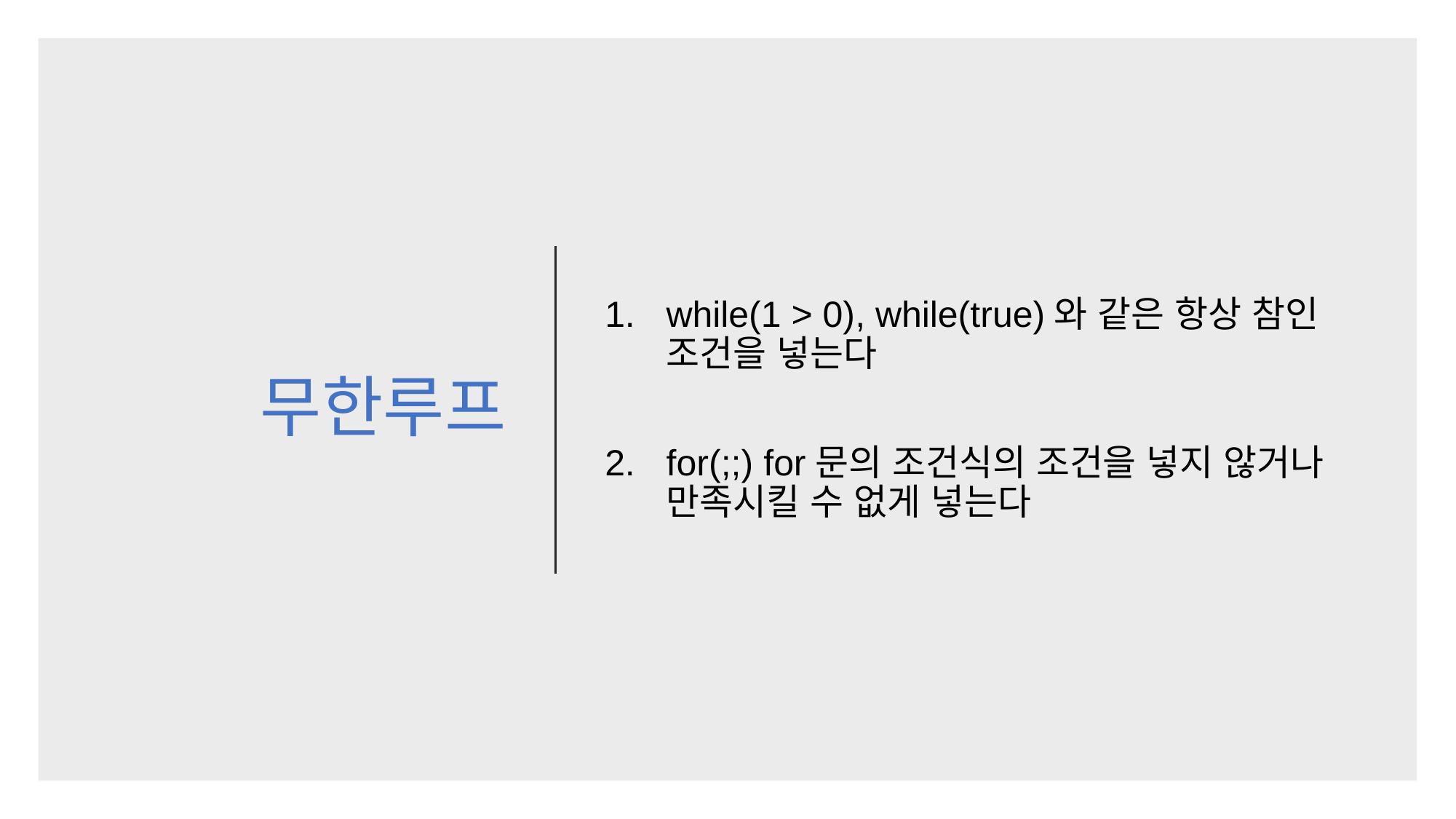

# 무한루프
while(1 > 0), while(true)와 같은 항상 참인 조건을 넣는다

for(;;) for문의 조건식의 조건을 넣지 않거나 만족시킬 수 없게 넣는다